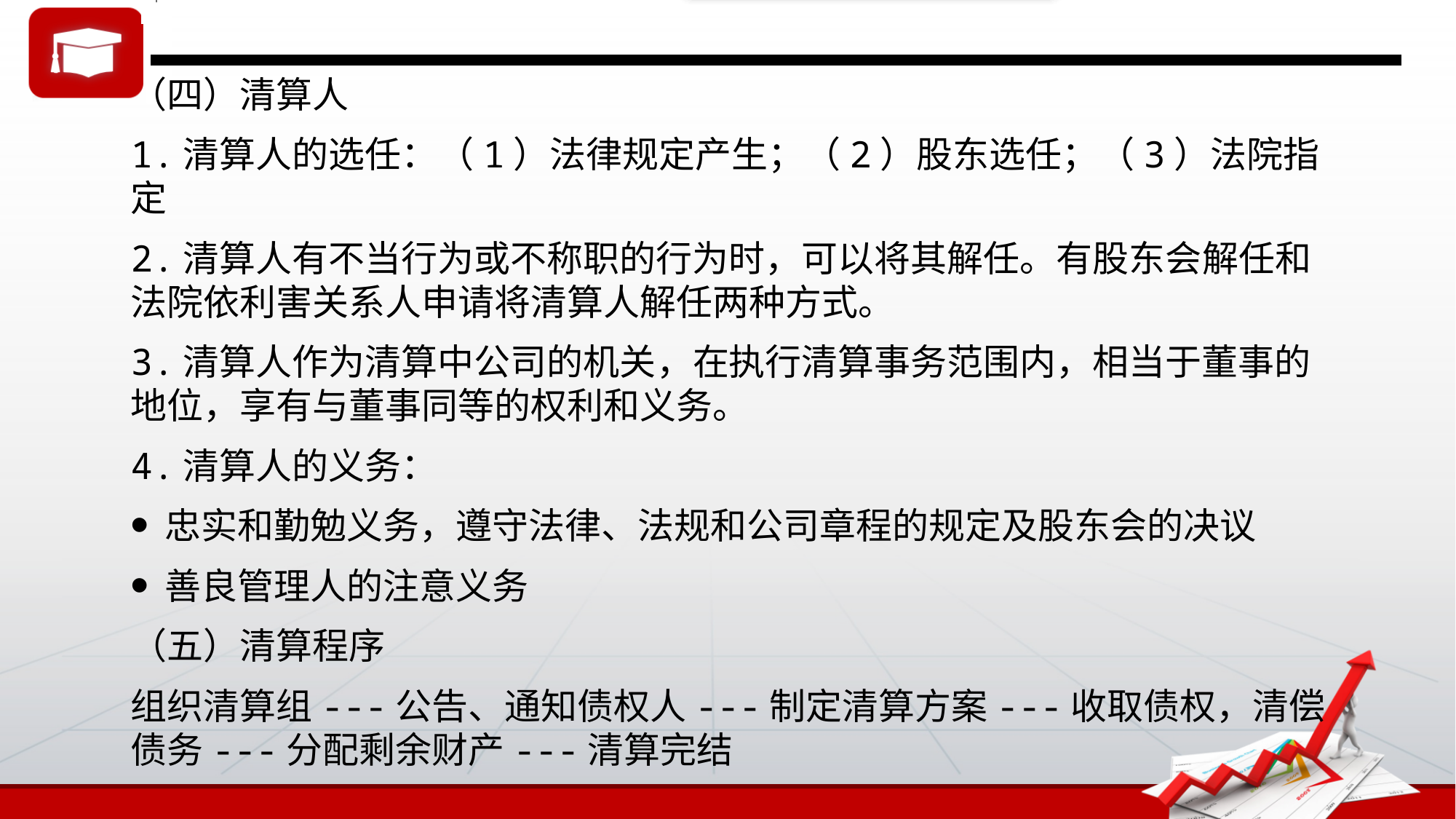

（四）清算人
1.清算人的选任：（1）法律规定产生；（2）股东选任；（3）法院指定
2.清算人有不当行为或不称职的行为时，可以将其解任。有股东会解任和法院依利害关系人申请将清算人解任两种方式。
3.清算人作为清算中公司的机关，在执行清算事务范围内，相当于董事的地位，享有与董事同等的权利和义务。
4.清算人的义务：
忠实和勤勉义务，遵守法律、法规和公司章程的规定及股东会的决议
善良管理人的注意义务
（五）清算程序
组织清算组---公告、通知债权人---制定清算方案---收取债权，清偿债务---分配剩余财产---清算完结